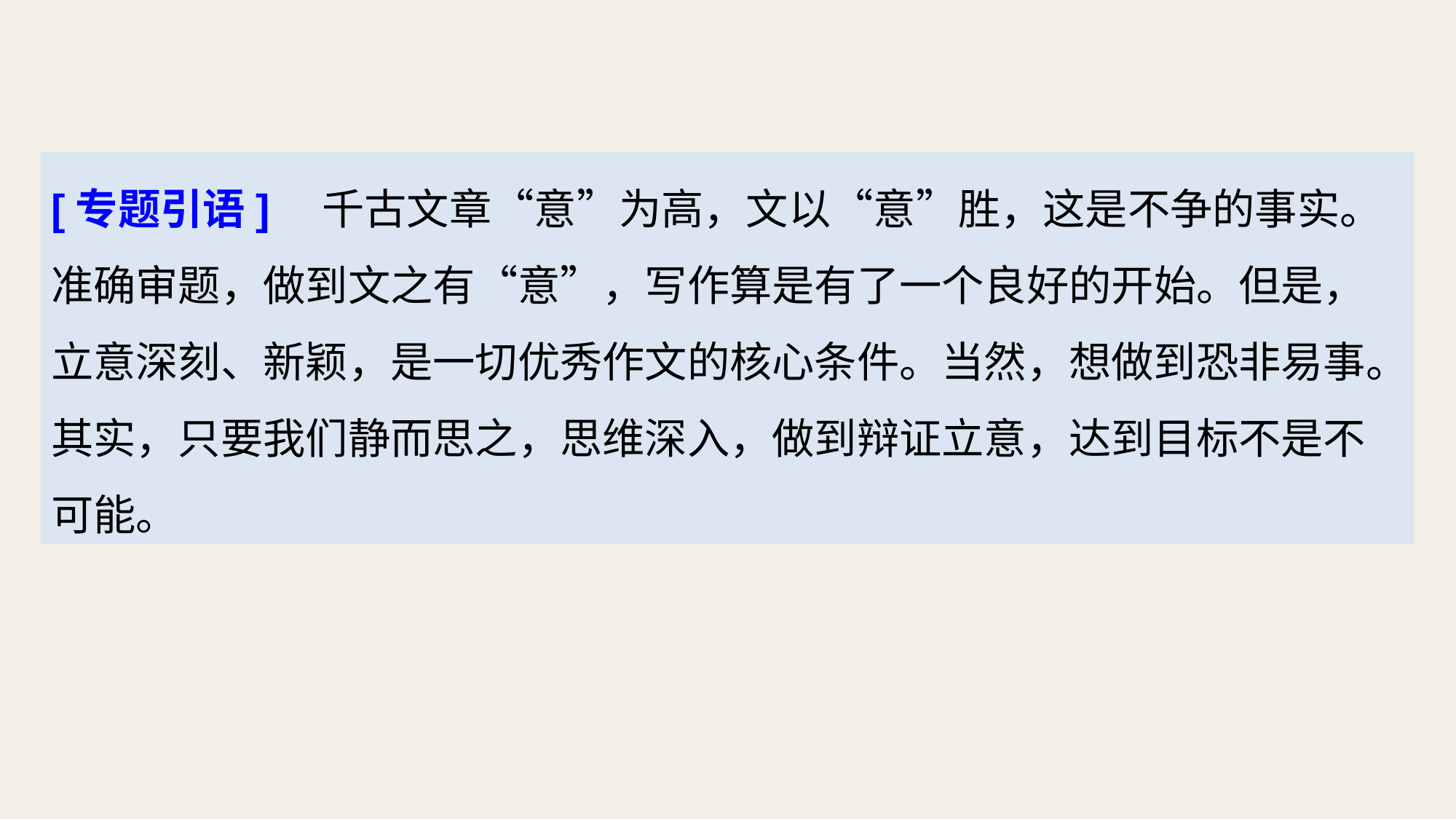

[专题引语]　千古文章“意”为高，文以“意”胜，这是不争的事实。准确审题，做到文之有“意”，写作算是有了一个良好的开始。但是，立意深刻、新颖，是一切优秀作文的核心条件。当然，想做到恐非易事。其实，只要我们静而思之，思维深入，做到辩证立意，达到目标不是不可能。